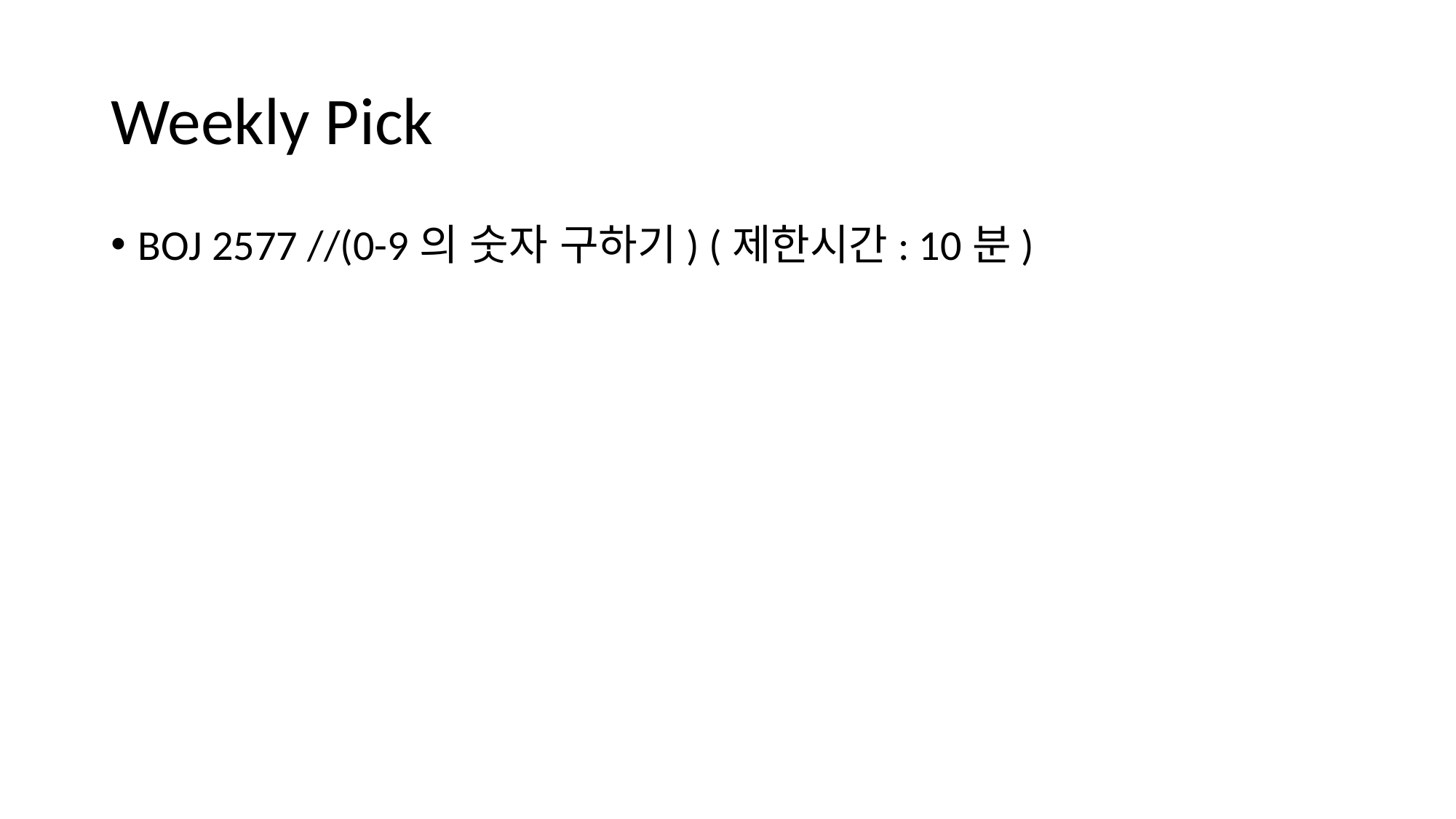

# Weekly Pick
BOJ 2577 //(0-9의 숫자 구하기) (제한시간: 10분)